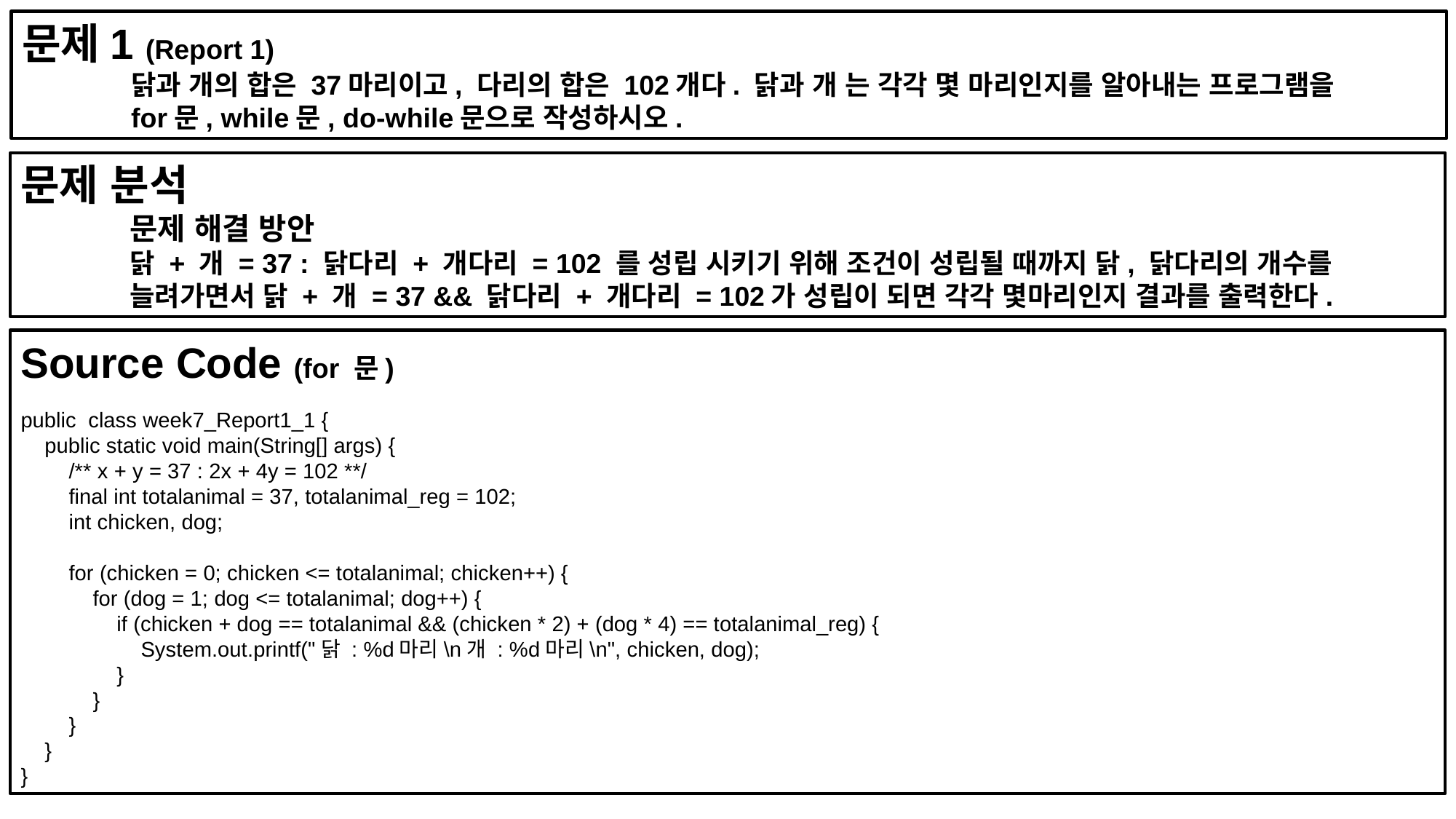

문제1 (Report 1)
	닭과 개의 합은 37마리이고, 다리의 합은 102개다. 닭과 개 는 각각 몇 마리인지를 알아내는 프로그램을 	for문, while문, do-while문으로 작성하시오.
문제 분석
	문제 해결 방안
	닭 + 개 = 37 : 닭다리 + 개다리 = 102 를 성립 시키기 위해 조건이 성립될 때까지 닭, 닭다리의 개수를
	늘려가면서 닭 + 개 = 37 && 닭다리 + 개다리 = 102가 성립이 되면 각각 몇마리인지 결과를 출력한다.
Source Code (for 문)

public  class week7_Report1_1 {
    public static void main(String[] args) {
        /** x + y = 37 : 2x + 4y = 102 **/
        final int totalanimal = 37, totalanimal_reg = 102;
        int chicken, dog;

        for (chicken = 0; chicken <= totalanimal; chicken++) {
            for (dog = 1; dog <= totalanimal; dog++) {
                if (chicken + dog == totalanimal && (chicken * 2) + (dog * 4) == totalanimal_reg) {
                    System.out.printf("닭 : %d마리\n개 : %d마리\n", chicken, dog);
                }
            }
        }
    }
}